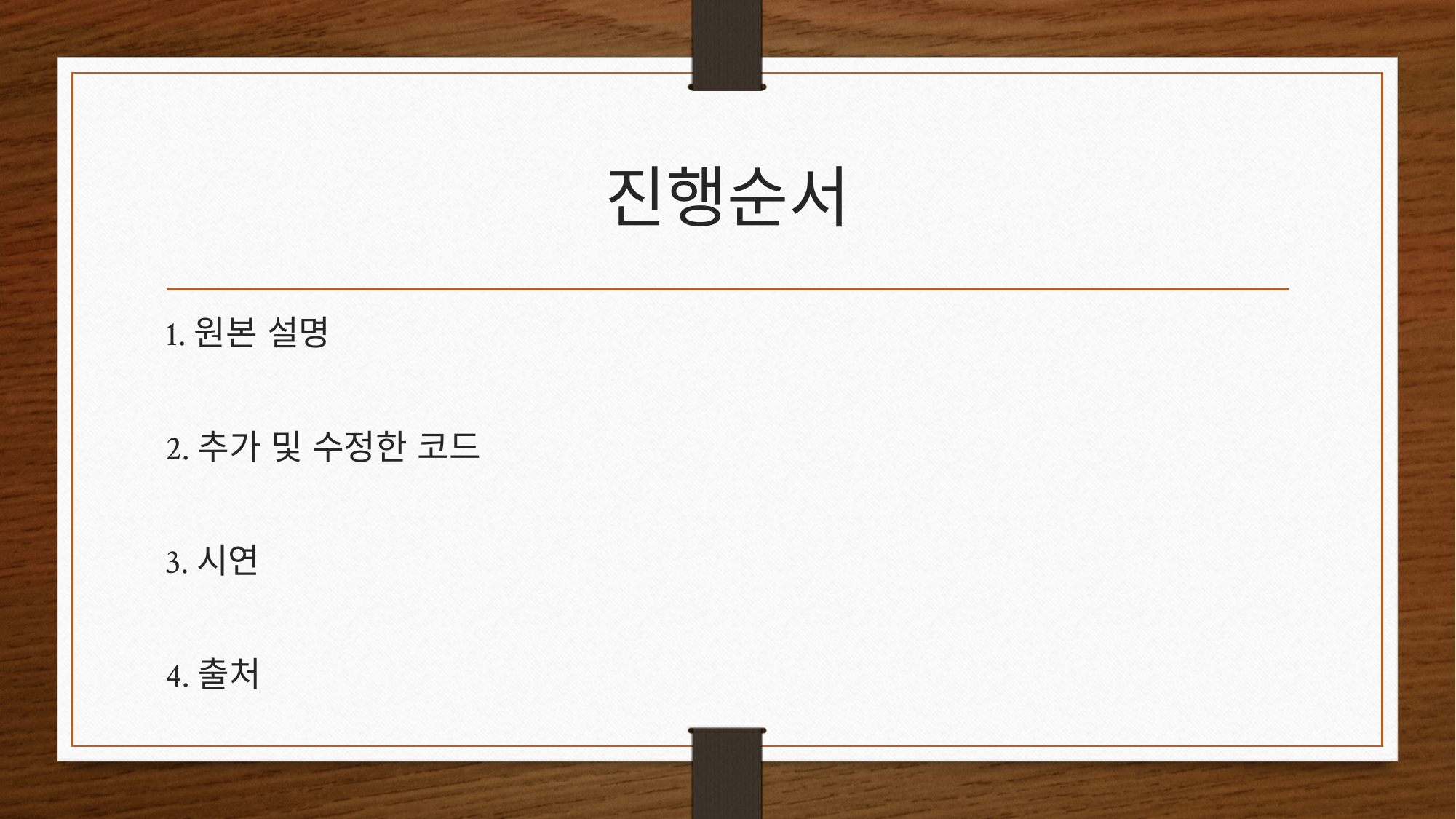

# 진행순서
1.원본 설명

2.추가 및 수정한 코드

3.시연

4.출처